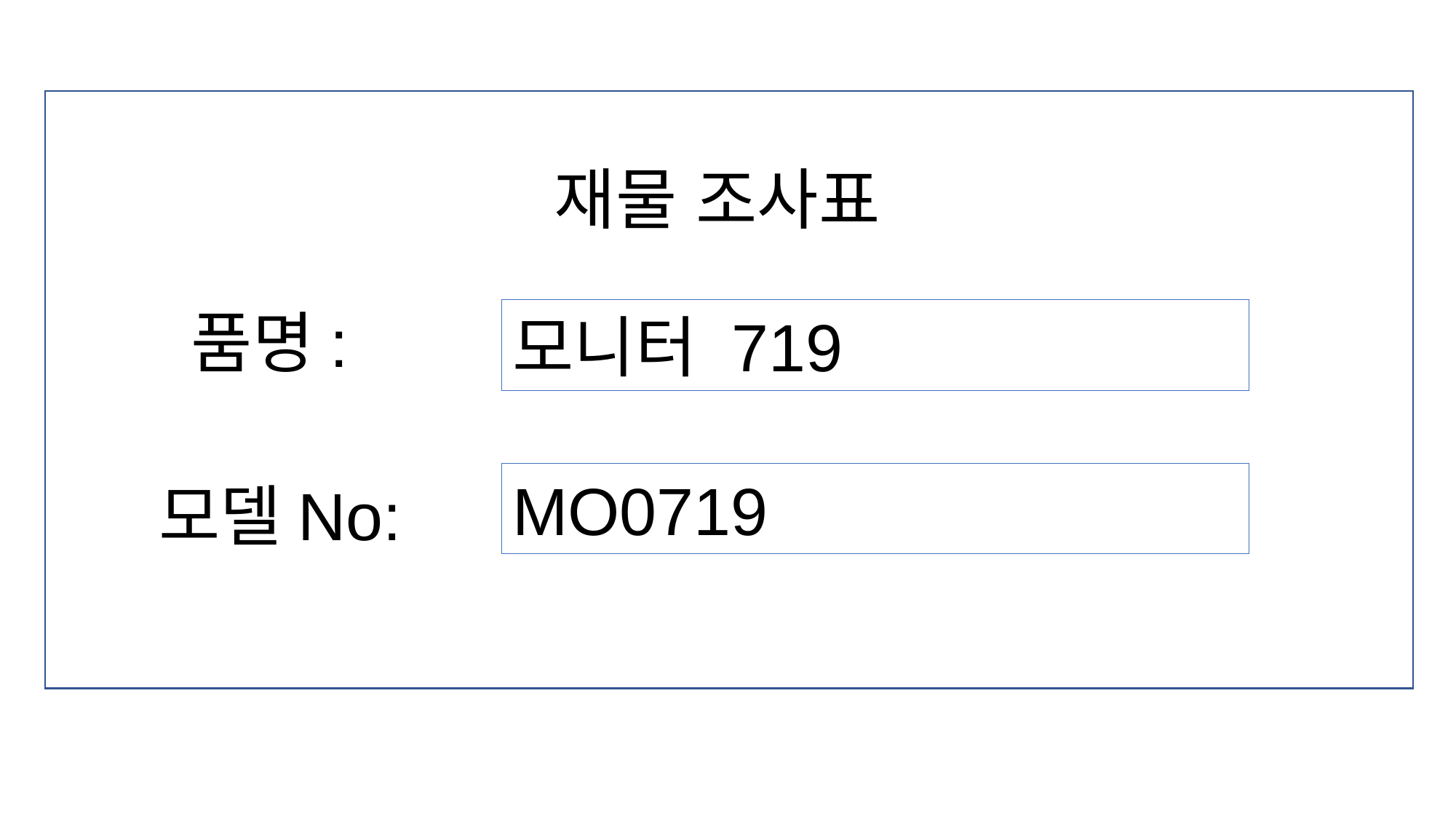

재물 조사표
품명:
모니터 719
MO0719
모델No: